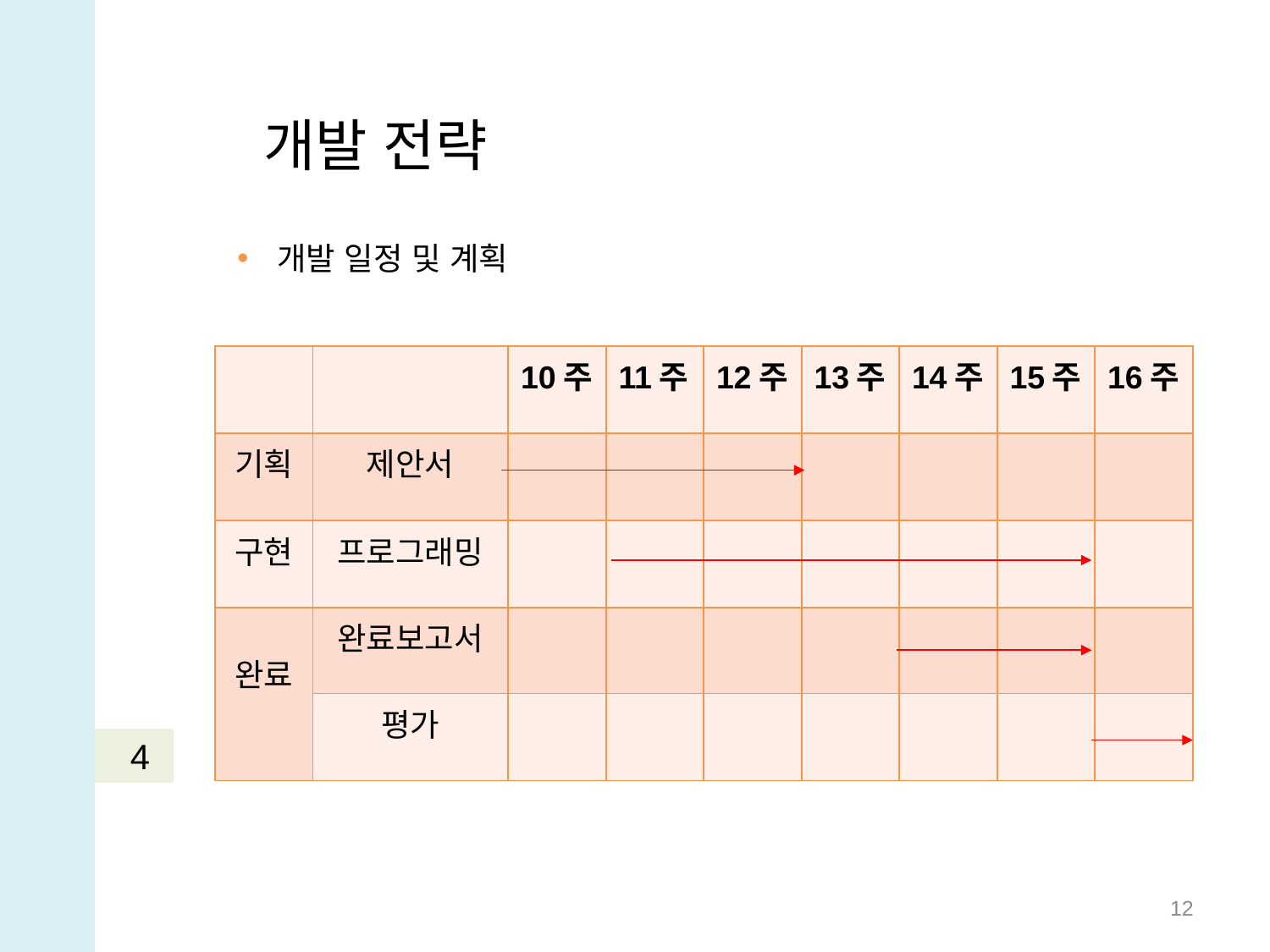

개발 전략
개발 일정 및 계획
|  |  | 10주 | 11주 | 12주 | 13주 | 14주 | 15주 | 16주 |
| --- | --- | --- | --- | --- | --- | --- | --- | --- |
| 기획 | 제안서 |  |  |  |  |  |  |  |
| 구현 | 프로그래밍 |  |  |  |  |  |  |  |
| 완료 | 완료보고서 |  |  |  |  |  |  |  |
|  | 평가 |  |  |  |  |  |  |  |

4
12